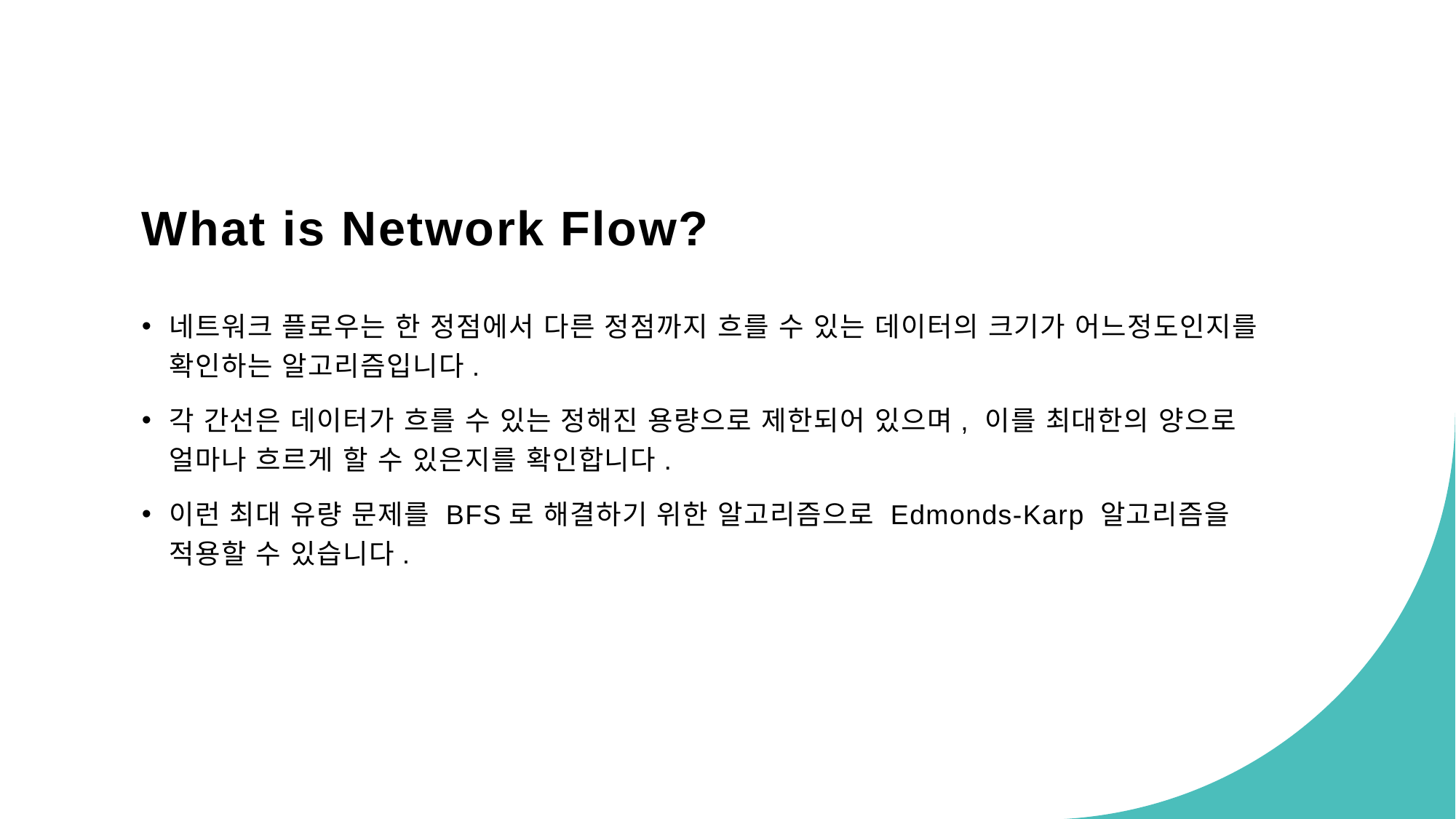

# What is Network Flow?
네트워크 플로우는 한 정점에서 다른 정점까지 흐를 수 있는 데이터의 크기가 어느정도인지를 확인하는 알고리즘입니다.
각 간선은 데이터가 흐를 수 있는 정해진 용량으로 제한되어 있으며, 이를 최대한의 양으로 얼마나 흐르게 할 수 있은지를 확인합니다.
이런 최대 유량 문제를 BFS로 해결하기 위한 알고리즘으로 Edmonds-Karp 알고리즘을 적용할 수 있습니다.